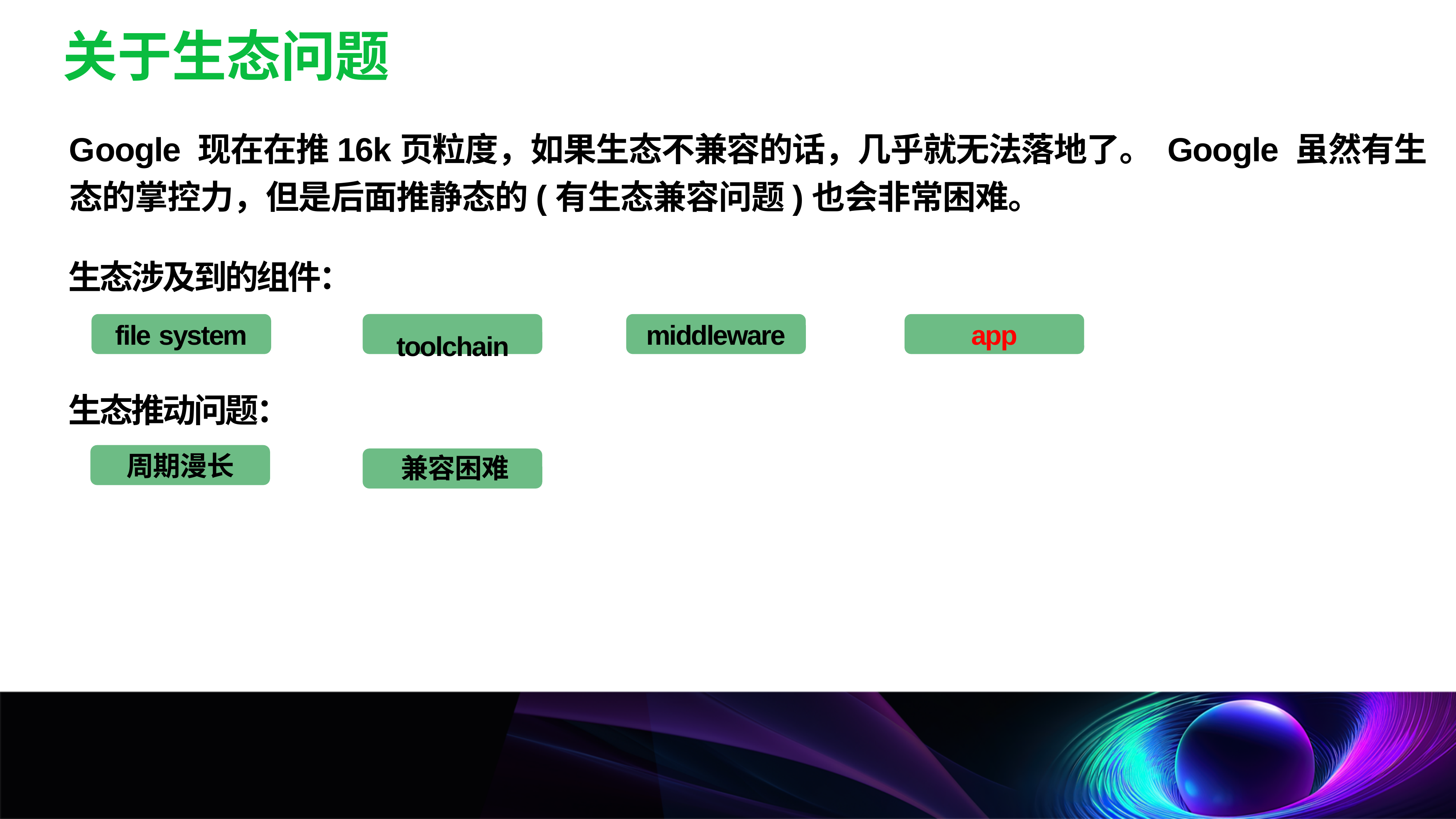

关于生态问题
Google 现在在推16k页粒度，如果生态不兼容的话，几乎就无法落地了。 Google 虽然有生态的掌控力，但是后面推静态的(有生态兼容问题)也会非常困难。
生态涉及到的组件：

toolchain
file system
middleware
app

生态推动问题：

周期漫长
兼容困难